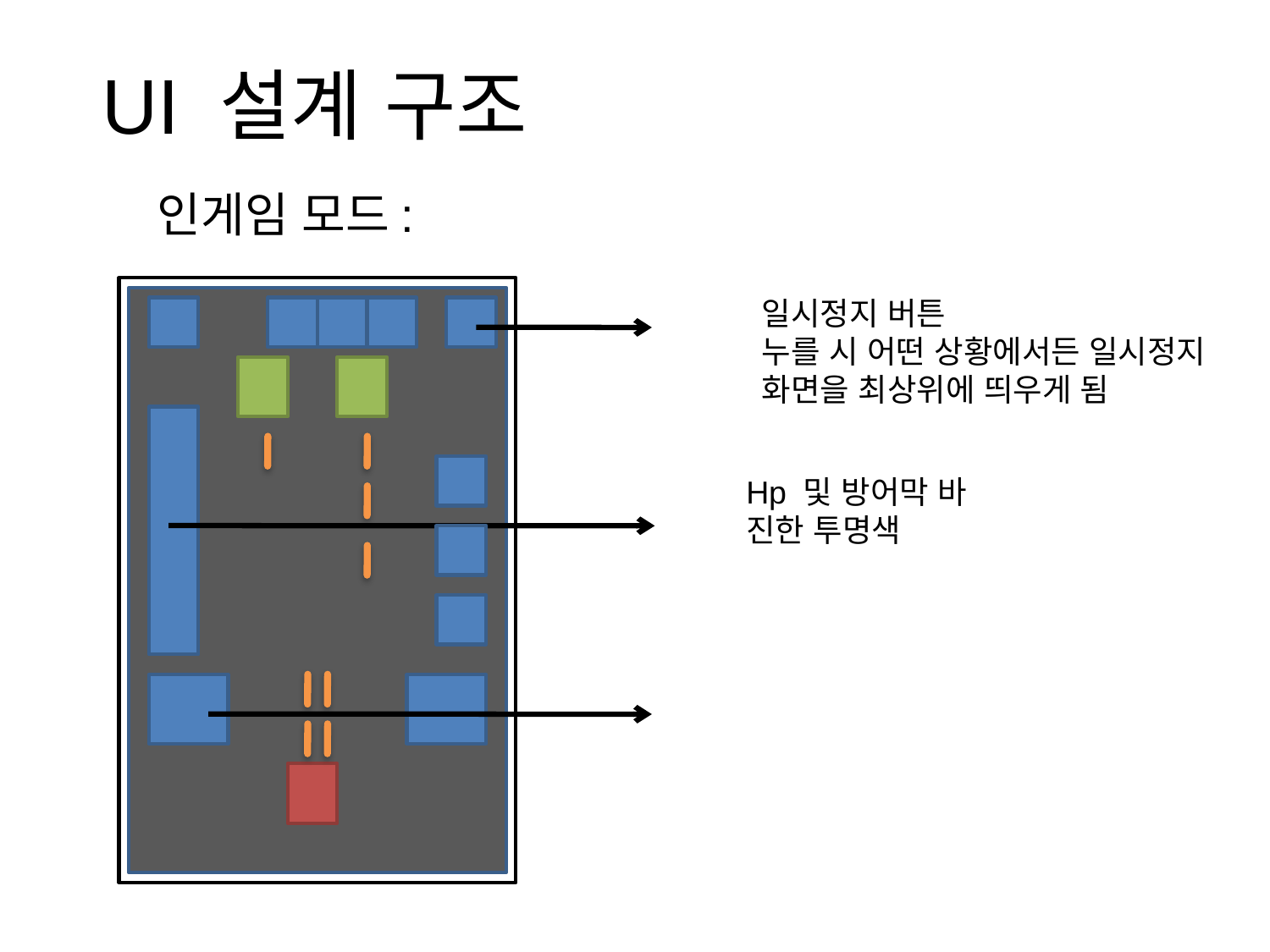

# UI 설계 구조
인게임 모드:

일시정지 버튼
누를 시 어떤 상황에서든 일시정지
화면을 최상위에 띄우게 됨

Hp 및 방어막 바
진한 투명색